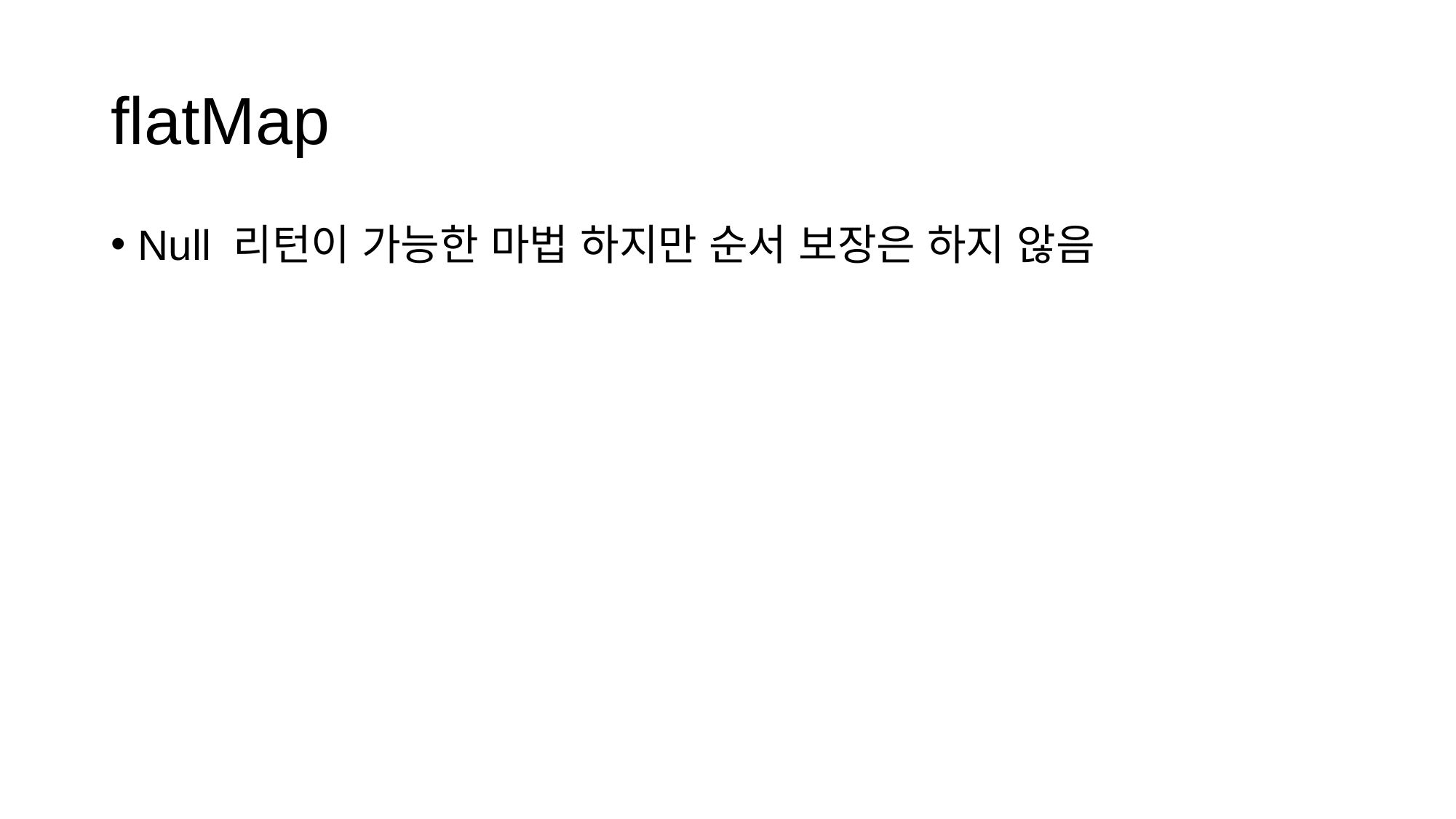

# flatMap
Null 리턴이 가능한 마법 하지만 순서 보장은 하지 않음